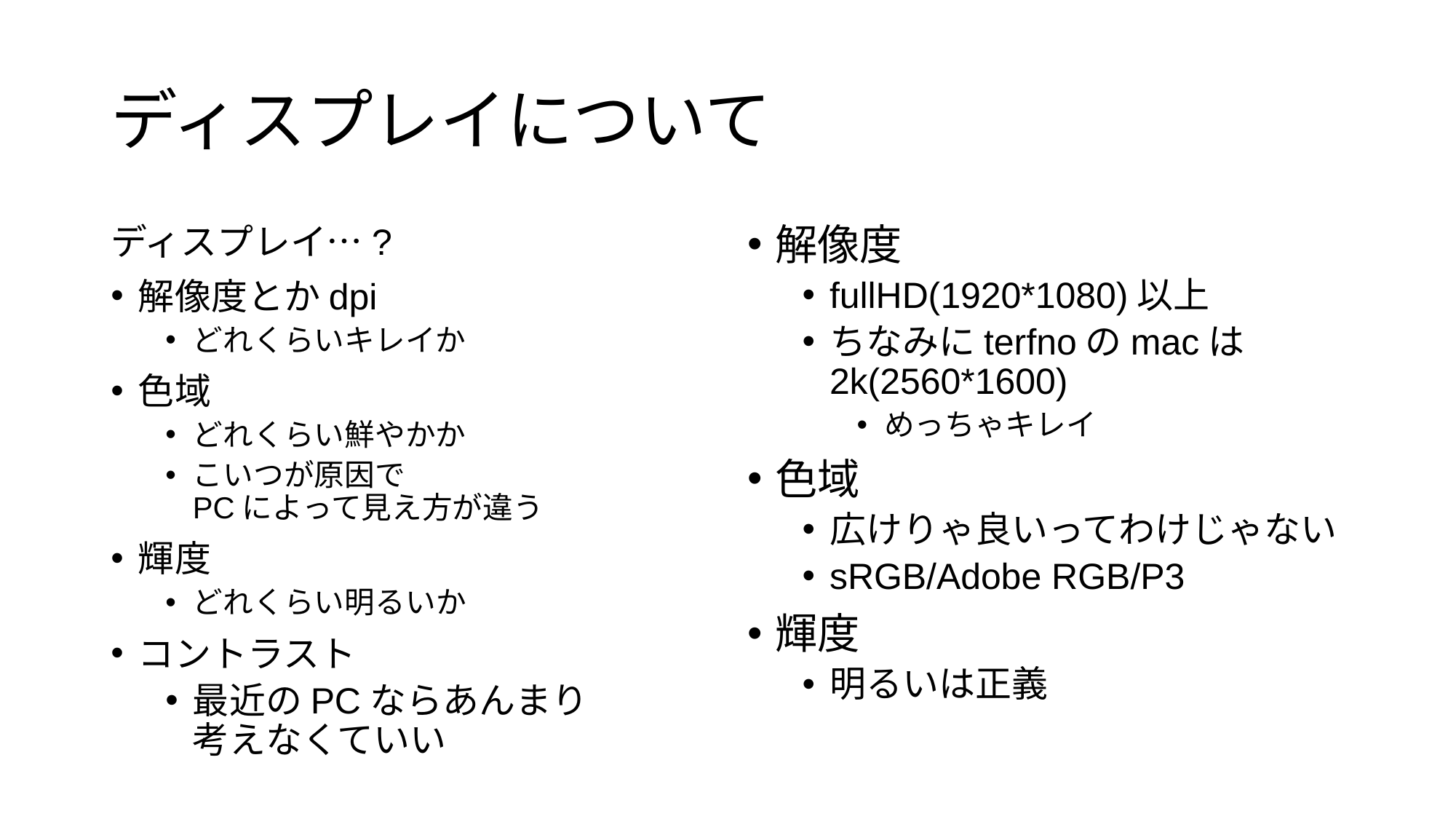

# ディスプレイについて
ディスプレイ…?
解像度とかdpi
どれくらいキレイか
色域
どれくらい鮮やかか
こいつが原因で
PCによって見え方が違う
輝度
どれくらい明るいか
コントラスト
最近のPCならあんまり
考えなくていい
解像度
fullHD(1920*1080)以上
ちなみにterfnoのmacは
2k(2560*1600)
めっちゃキレイ
色域
広けりゃ良いってわけじゃない
sRGB/Adobe RGB/P3
輝度
明るいは正義